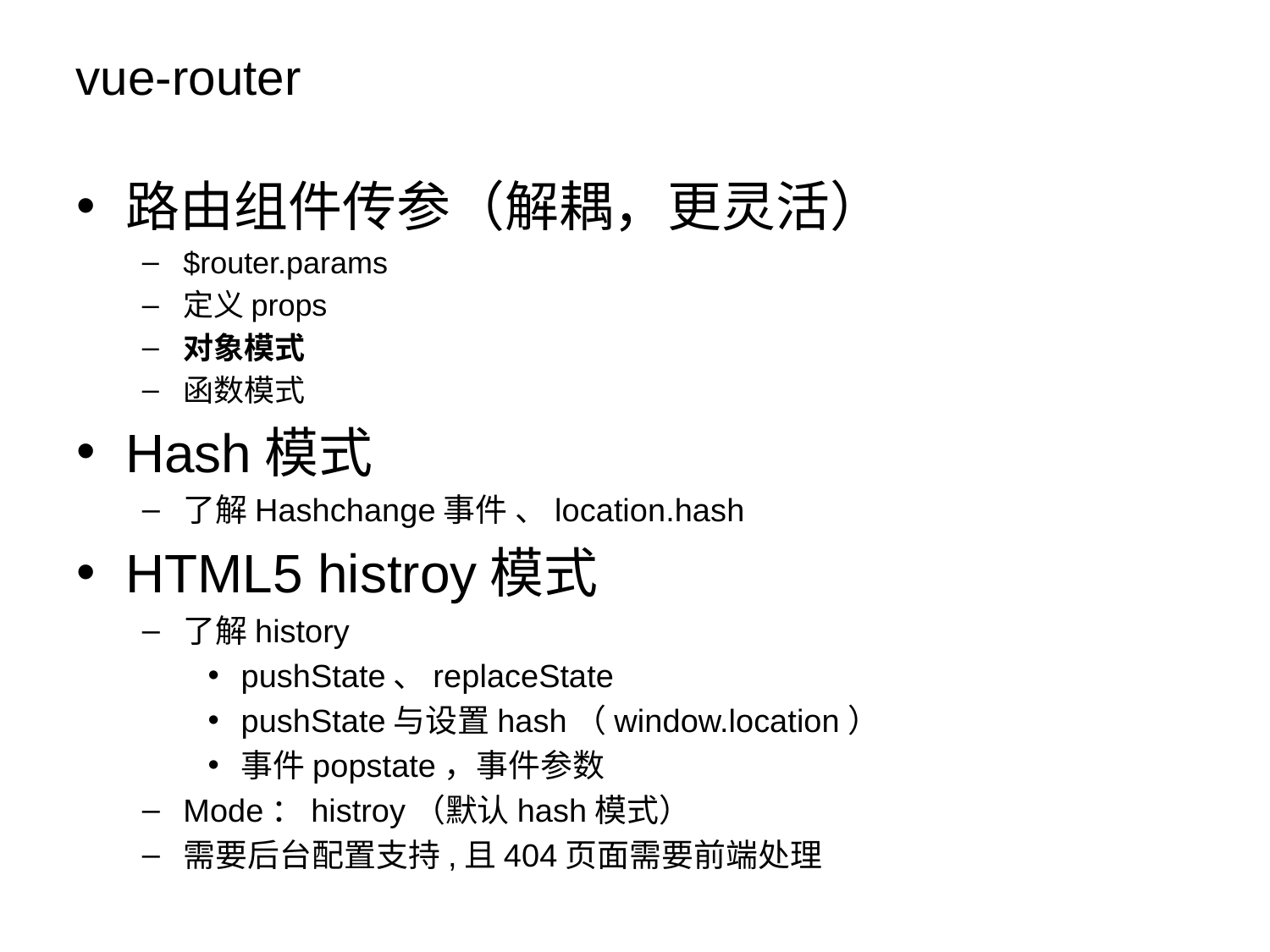

vue-router
路由组件传参（解耦，更灵活）
$router.params
定义props
对象模式
函数模式
Hash模式
了解Hashchange事件 、location.hash
HTML5 histroy模式
了解history
pushState、replaceState
pushState与设置hash（window.location）
事件popstate，事件参数
Mode：histroy（默认hash模式）
需要后台配置支持,且404页面需要前端处理